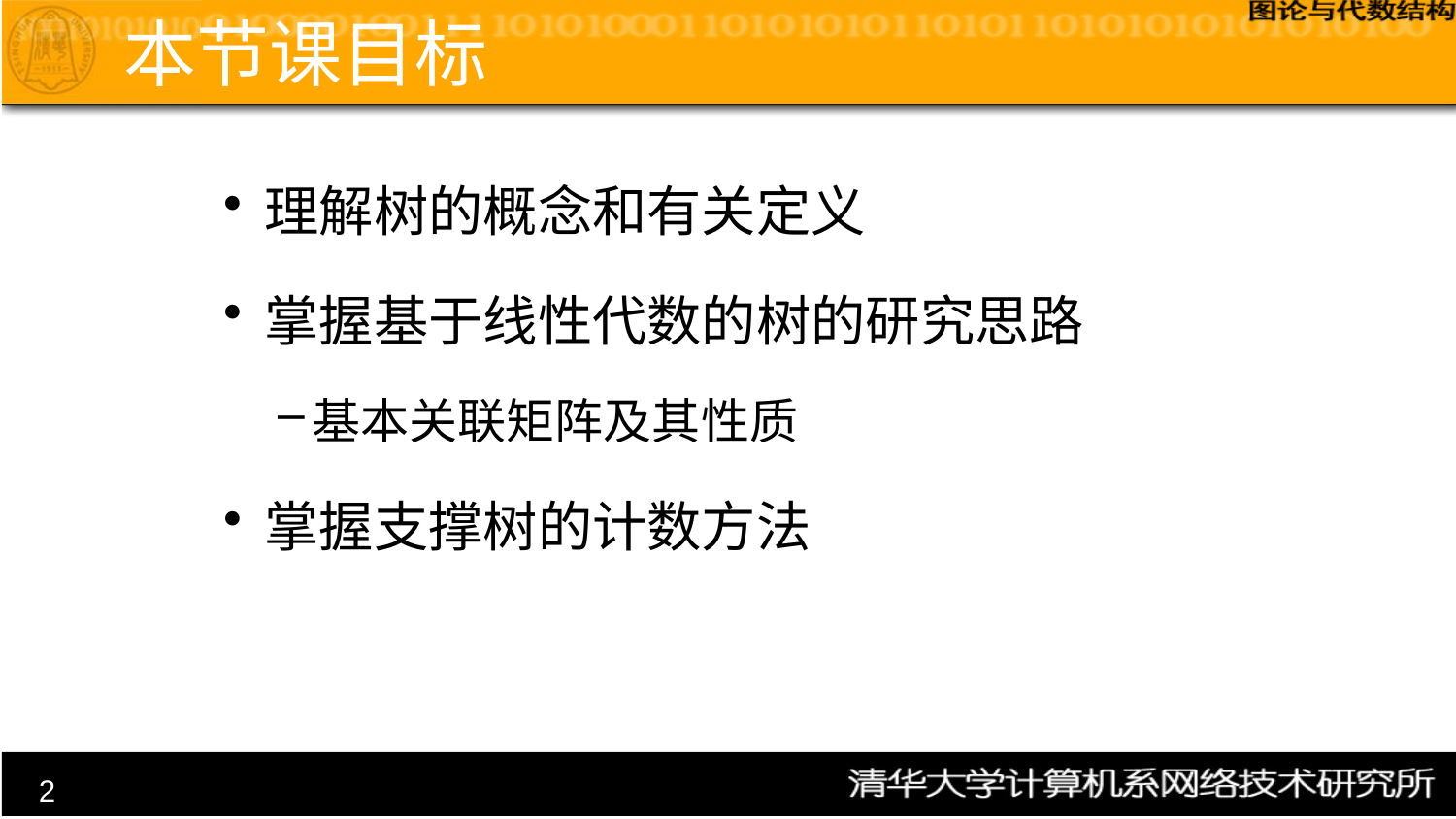

# 本节课目标
理解树的概念和有关定义
掌握基于线性代数的树的研究思路
基本关联矩阵及其性质
掌握支撑树的计数方法